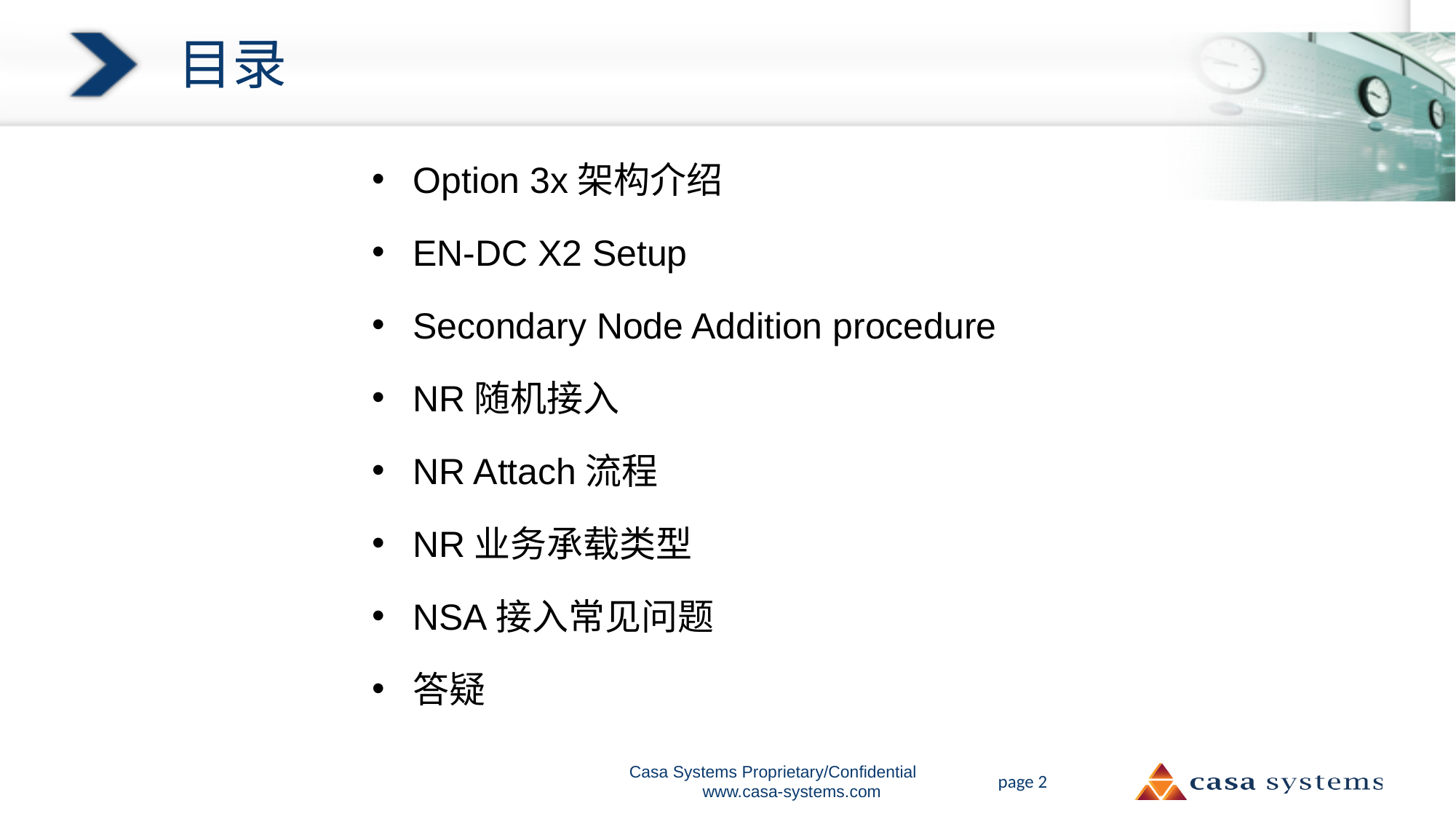

# 目录
Option 3x架构介绍
EN-DC X2 Setup
Secondary Node Addition procedure
NR随机接入
NR Attach流程
NR业务承载类型
NSA接入常见问题
答疑
Casa Systems Proprietary/Confidential            www.casa-systems.com
page 2